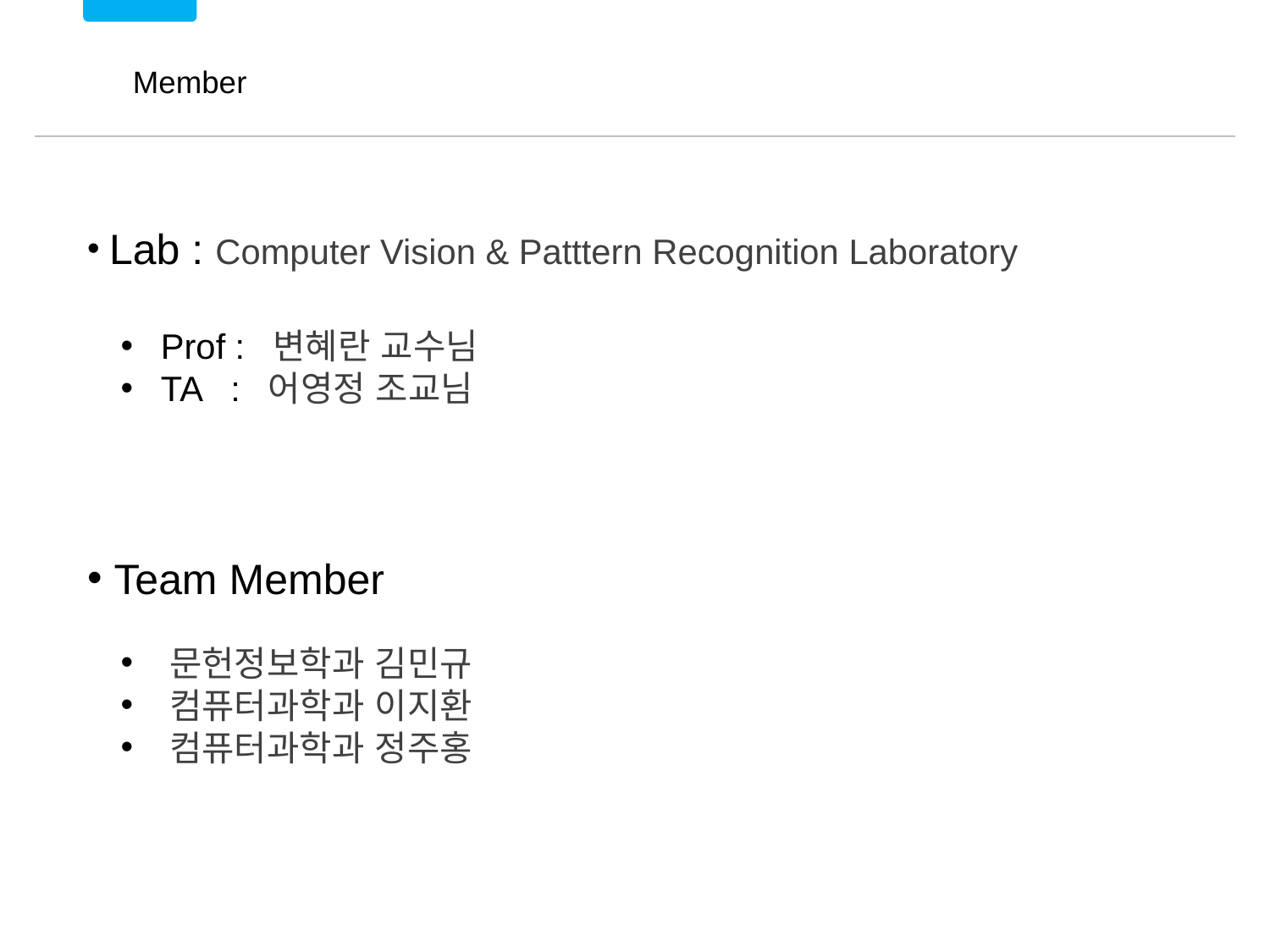

# Member
 Lab : Computer Vision & Patttern Recognition Laboratory

 Prof :  변혜란 교수님
 TA   :  어영정 조교님

 Team Member

 문헌정보학과 김민규
 컴퓨터과학과 이지환
 컴퓨터과학과 정주홍